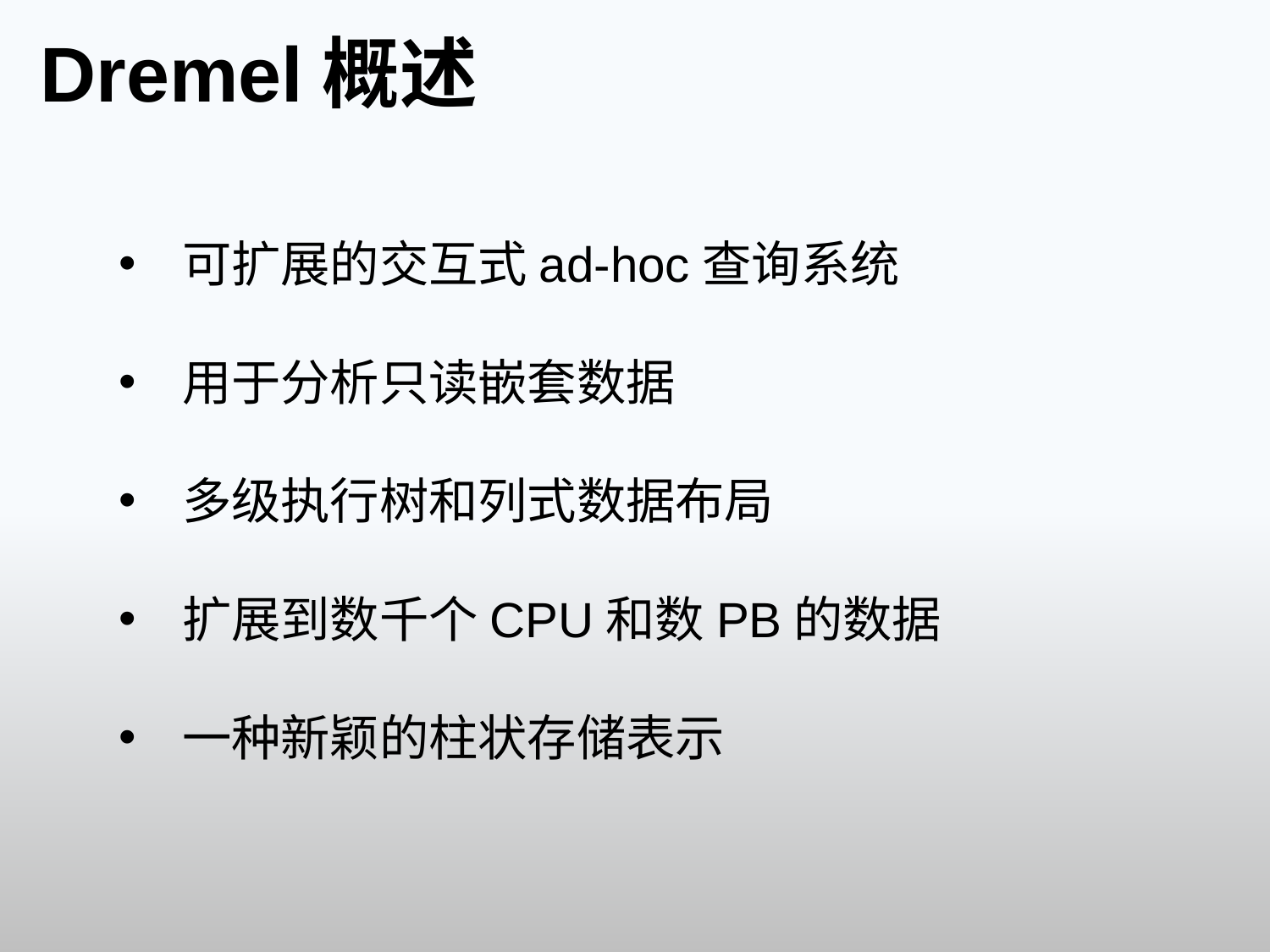

Dremel概述
可扩展的交互式ad-hoc查询系统
用于分析只读嵌套数据
多级执行树和列式数据布局
扩展到数千个CPU和数PB的数据
一种新颖的柱状存储表示